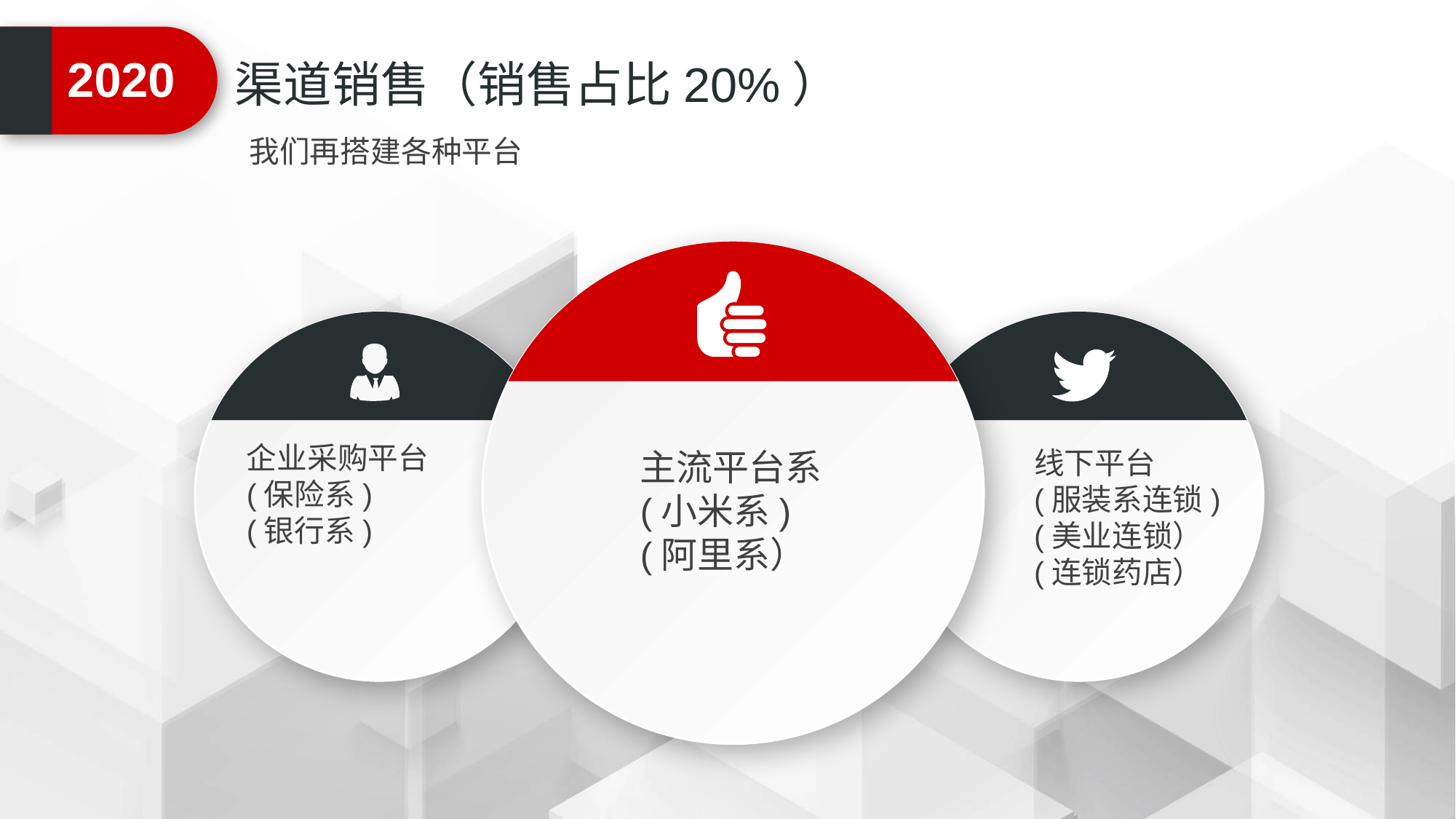

2020
渠道销售（销售占比20%）
我们再搭建各种平台

企业采购平台
(保险系)
(银行系)

主流平台系
(小米系)
(阿里系）

线下平台
(服装系连锁)
(美业连锁）
(连锁药店）